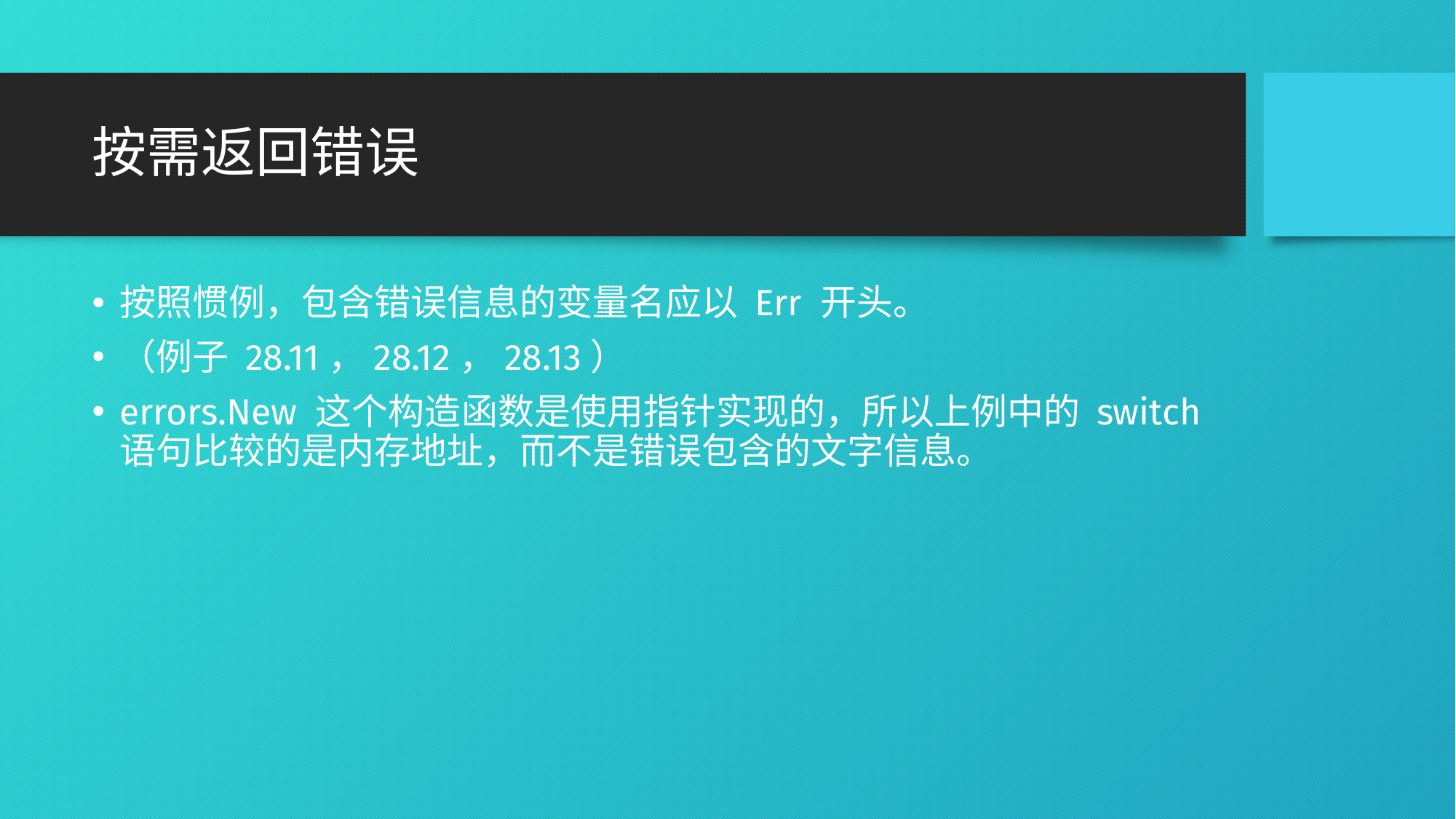

# 按需返回错误
按照惯例，包含错误信息的变量名应以 Err 开头。
（例子 28.11，28.12，28.13）
errors.New 这个构造函数是使用指针实现的，所以上例中的 switch 语句比较的是内存地址，而不是错误包含的文字信息。